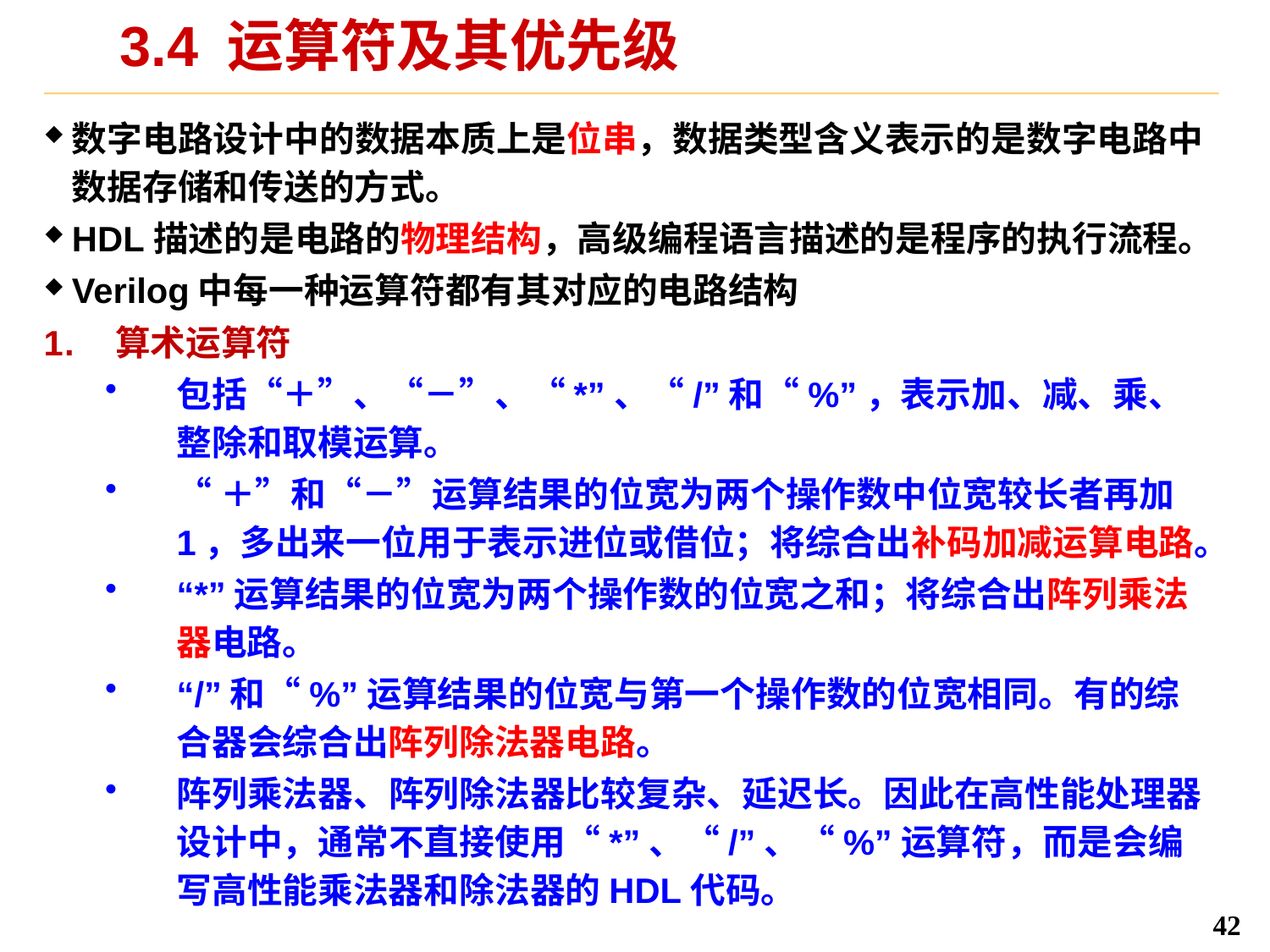

# 3.4 运算符及其优先级
数字电路设计中的数据本质上是位串，数据类型含义表示的是数字电路中数据存储和传送的方式。
HDL描述的是电路的物理结构，高级编程语言描述的是程序的执行流程。
Verilog中每一种运算符都有其对应的电路结构
算术运算符
包括“＋”、“－”、“*”、“/”和“%”，表示加、减、乘、整除和取模运算。
“＋”和“－”运算结果的位宽为两个操作数中位宽较长者再加1，多出来一位用于表示进位或借位；将综合出补码加减运算电路。
“*”运算结果的位宽为两个操作数的位宽之和；将综合出阵列乘法器电路。
“/”和“%”运算结果的位宽与第一个操作数的位宽相同。有的综合器会综合出阵列除法器电路。
阵列乘法器、阵列除法器比较复杂、延迟长。因此在高性能处理器设计中，通常不直接使用“*”、“/”、“%”运算符，而是会编写高性能乘法器和除法器的HDL代码。
42